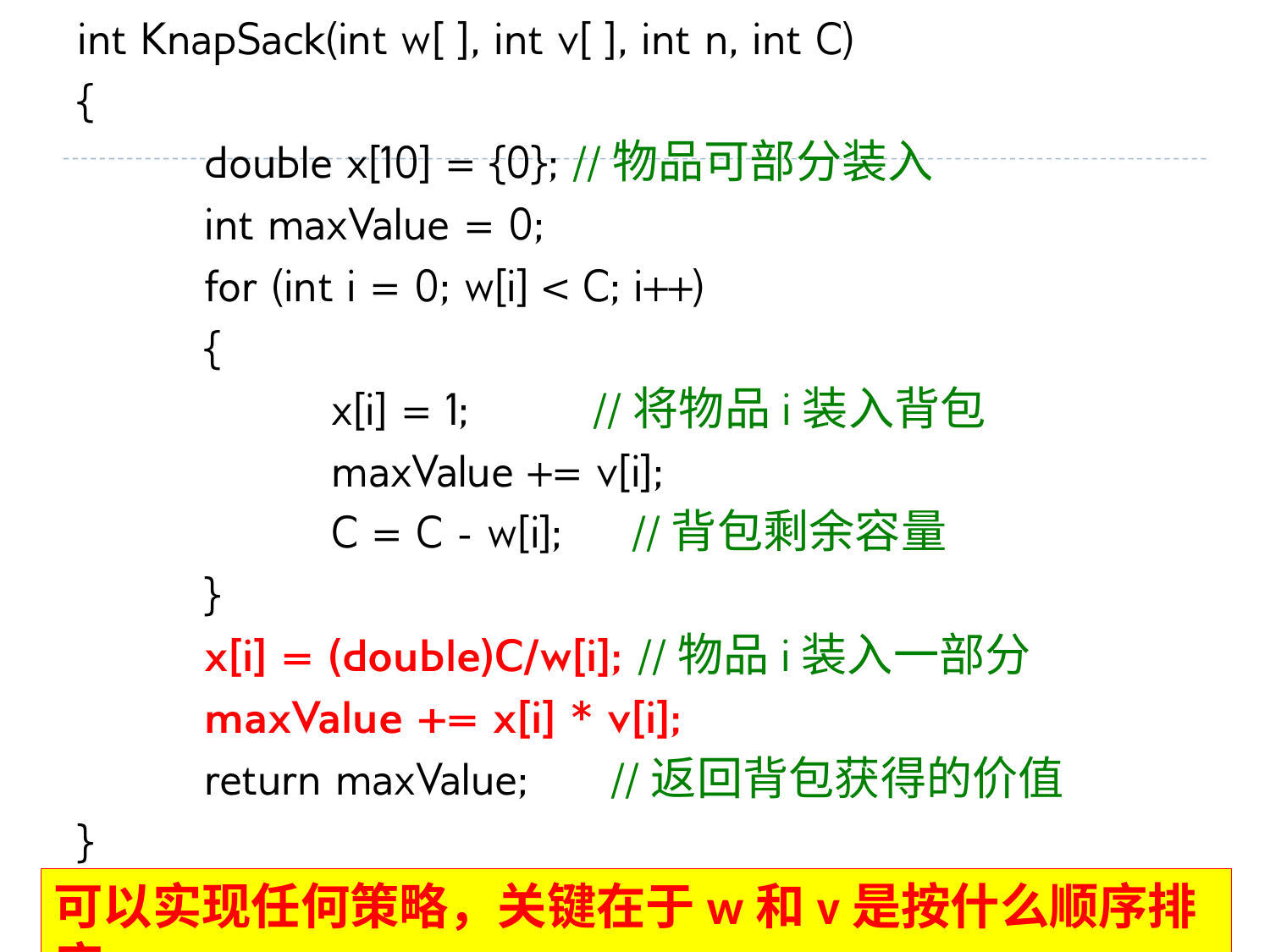

int KnapSack(int w[ ], int v[ ], int n, int C)
{
	double x[10] = {0}; //物品可部分装入
	int maxValue = 0;
	for (int i = 0; w[i] < C; i++)
	{
		x[i] = 1;         //将物品i装入背包
		maxValue += v[i];
		C = C - w[i];     //背包剩余容量
	}
	x[i] = (double)C/w[i]; //物品i装入一部分
	maxValue += x[i] * v[i];
	return maxValue;      //返回背包获得的价值
}
可以实现任何策略，关键在于w和v是按什么顺序排序